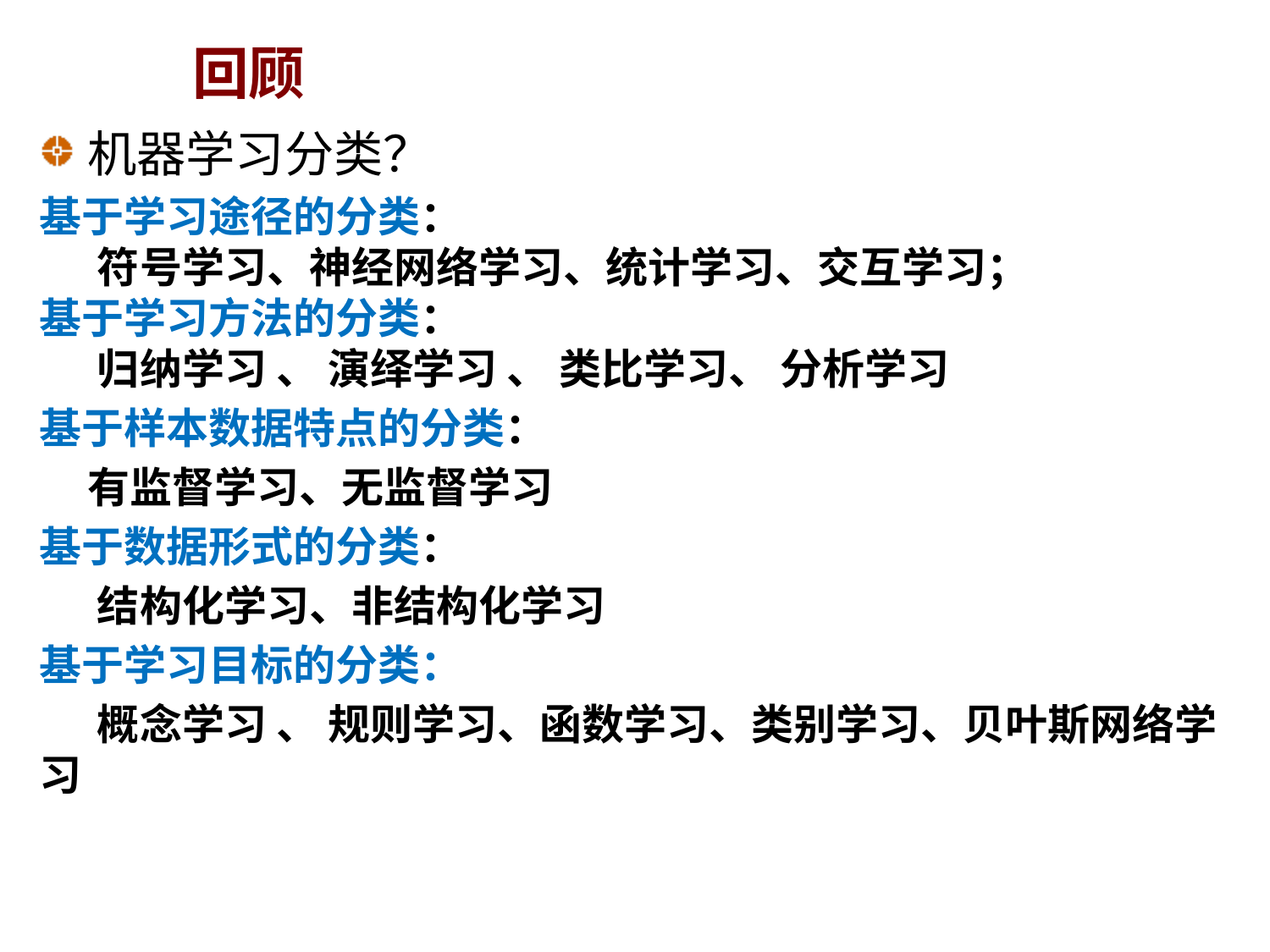

# 回顾
机器学习分类？
基于学习途径的分类：
     符号学习、神经网络学习、统计学习、交互学习；
基于学习方法的分类：
     归纳学习 、 演绎学习 、 类比学习、 分析学习
基于样本数据特点的分类：
    有监督学习、无监督学习
基于数据形式的分类：
     结构化学习、非结构化学习
基于学习目标的分类：
     概念学习 、 规则学习、函数学习、类别学习、贝叶斯网络学习
5